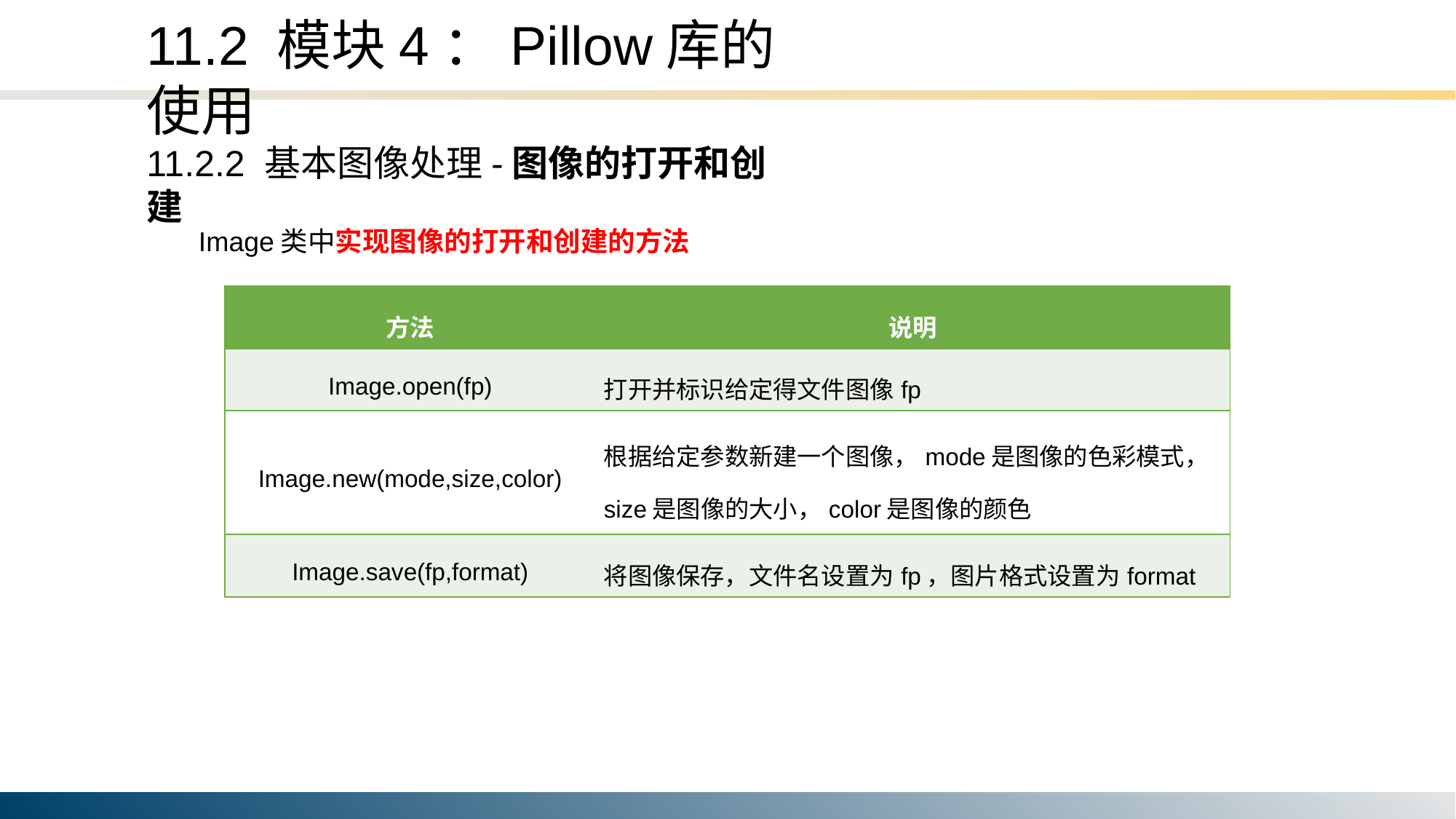

11.2 模块4：Pillow库的使用
11.2.2 基本图像处理-图像的打开和创建
Image类中实现图像的打开和创建的方法
| 方法 | 说明 |
| --- | --- |
| Image.open(fp) | 打开并标识给定得文件图像fp |
| Image.new(mode,size,color) | 根据给定参数新建一个图像，mode是图像的色彩模式，size是图像的大小，color是图像的颜色 |
| Image.save(fp,format) | 将图像保存，文件名设置为fp，图片格式设置为format |